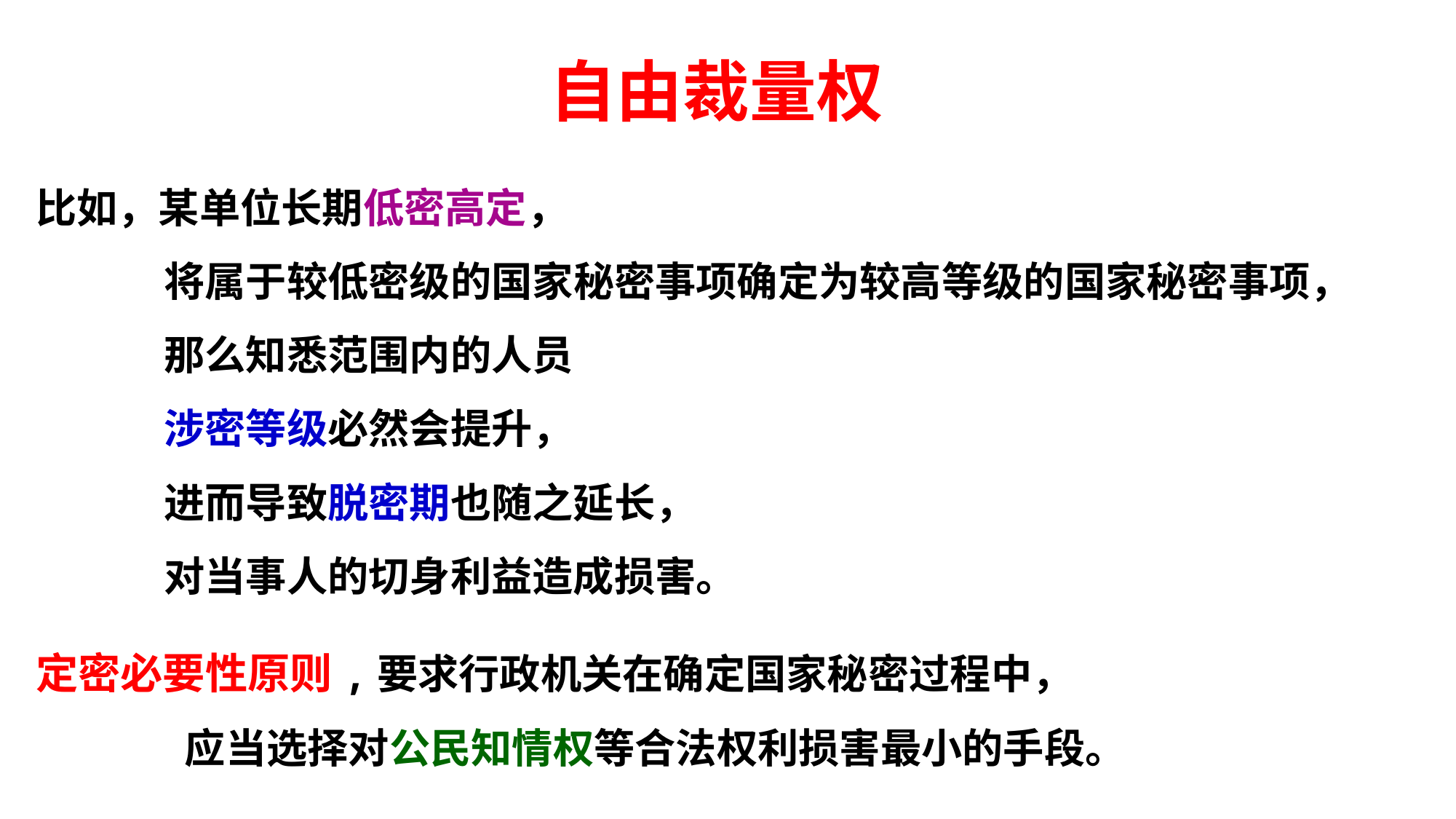

# 自由裁量权
比如，某单位长期低密高定，
	 将属于较低密级的国家秘密事项确定为较高等级的国家秘密事项，
	 那么知悉范围内的人员
	 涉密等级必然会提升，
	 进而导致脱密期也随之延长，
	 对当事人的切身利益造成损害。

定密必要性原则,要求行政机关在确定国家秘密过程中，
               应当选择对公民知情权等合法权利损害最小的手段。